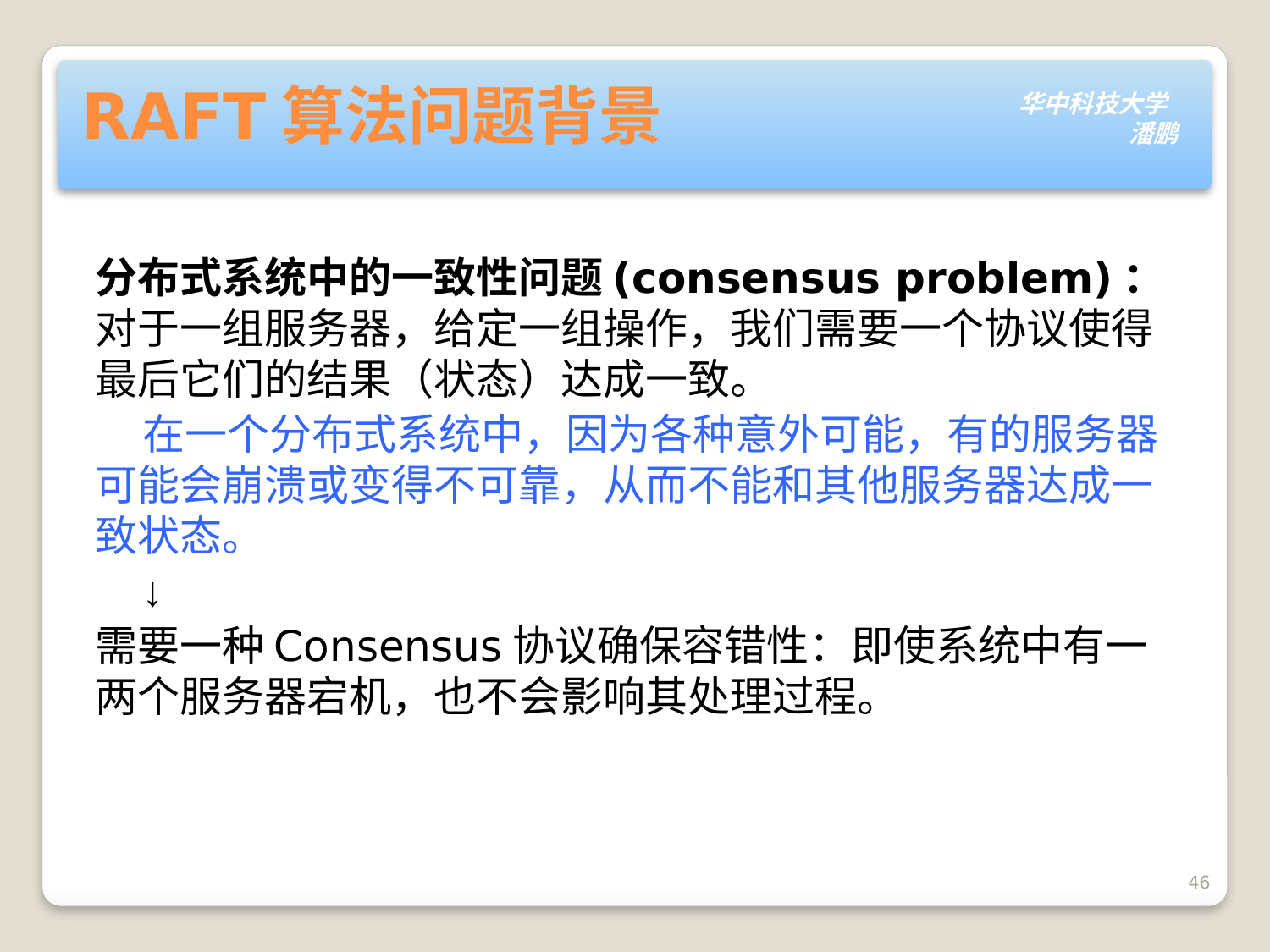

# RAFT算法问题背景
分布式系统中的一致性问题(consensus problem)：对于一组服务器，给定一组操作，我们需要一个协议使得最后它们的结果（状态）达成一致。
    在一个分布式系统中，因为各种意外可能，有的服务器可能会崩溃或变得不可靠，从而不能和其他服务器达成一致状态。
    ↓
需要一种Consensus协议确保容错性：即使系统中有一两个服务器宕机，也不会影响其处理过程。
46